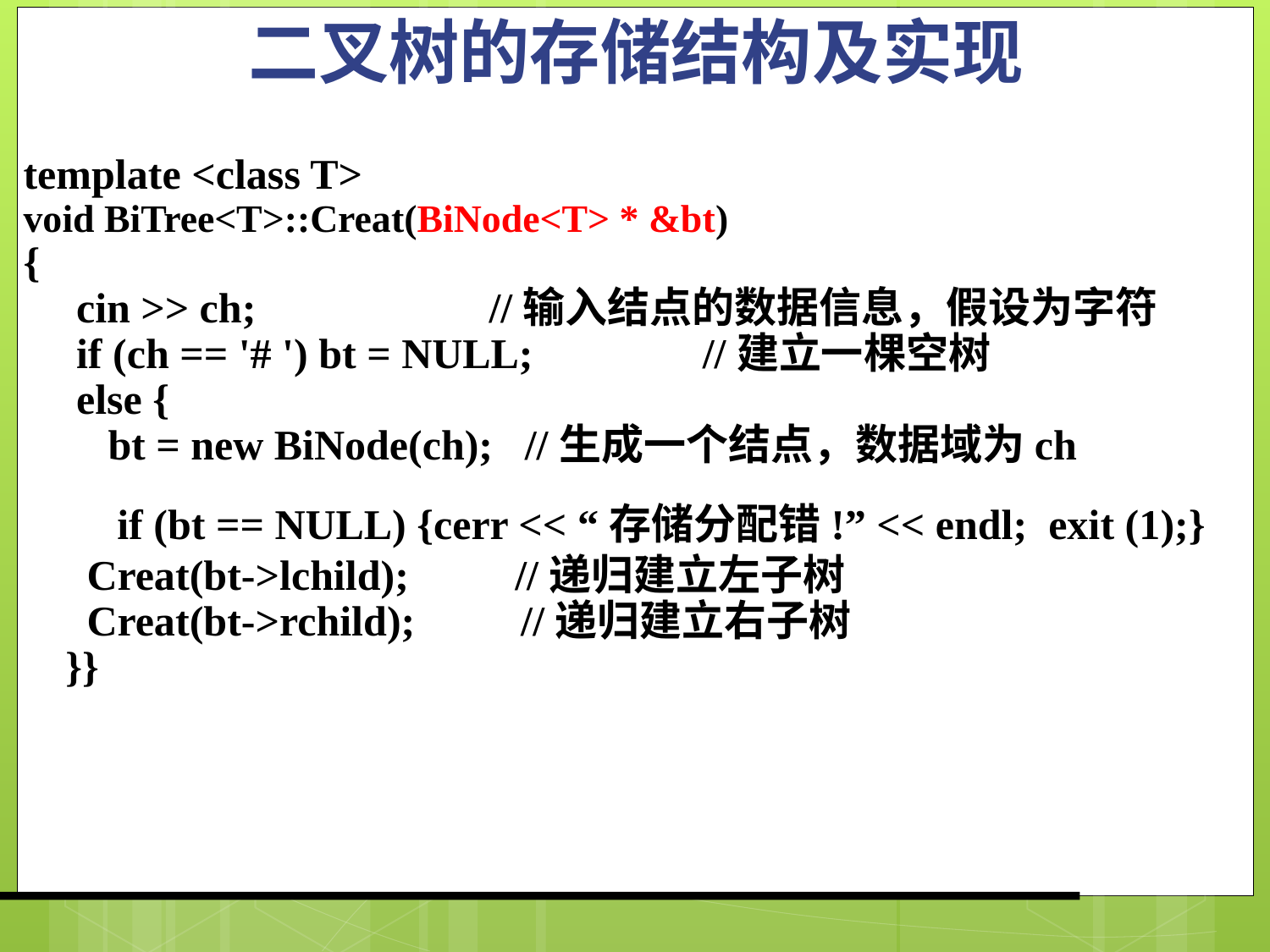

二叉树的存储结构及实现

template <class T>
void BiTree<T>::Creat(BiNode<T> * &bt)
{
     cin >> ch;                      //输入结点的数据信息，假设为字符
     if (ch == '# ') bt = NULL;                //建立一棵空树
     else {
        bt = new BiNode(ch);   //生成一个结点，数据域为ch
        if (bt == NULL) {cerr << “存储分配错!” << endl;  exit (1);}
      Creat(bt->lchild);          //递归建立左子树
      Creat(bt->rchild);          //递归建立右子树
    }}